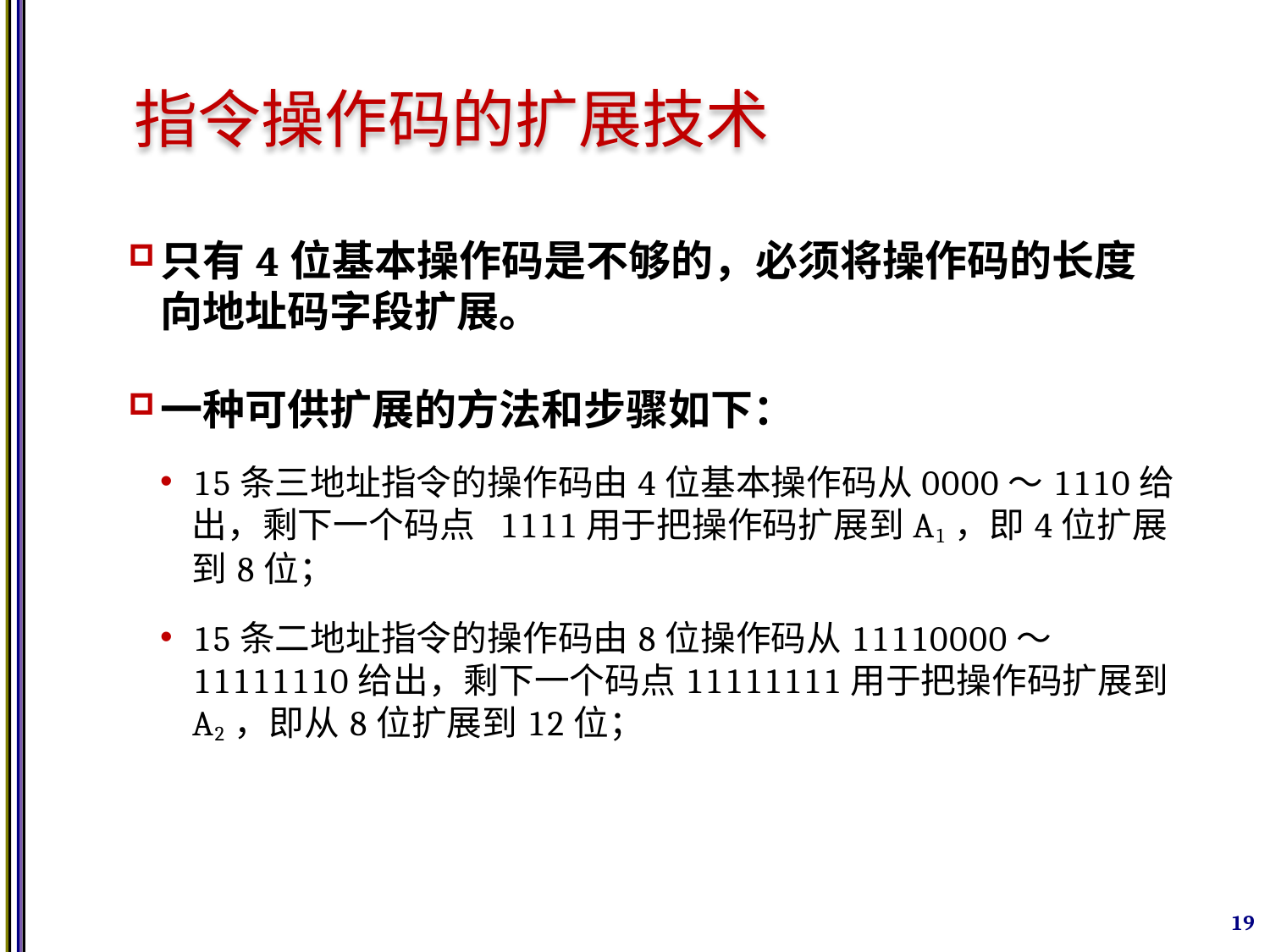

# 指令操作码的扩展技术
只有4位基本操作码是不够的，必须将操作码的长度向地址码字段扩展。
一种可供扩展的方法和步骤如下：
15条三地址指令的操作码由4位基本操作码从0000～1110给出，剩下一个码点  1111用于把操作码扩展到A1，即4位扩展到8位；
15条二地址指令的操作码由8位操作码从11110000～11111110给出，剩下一个码点11111111用于把操作码扩展到A2，即从8位扩展到12位；
19